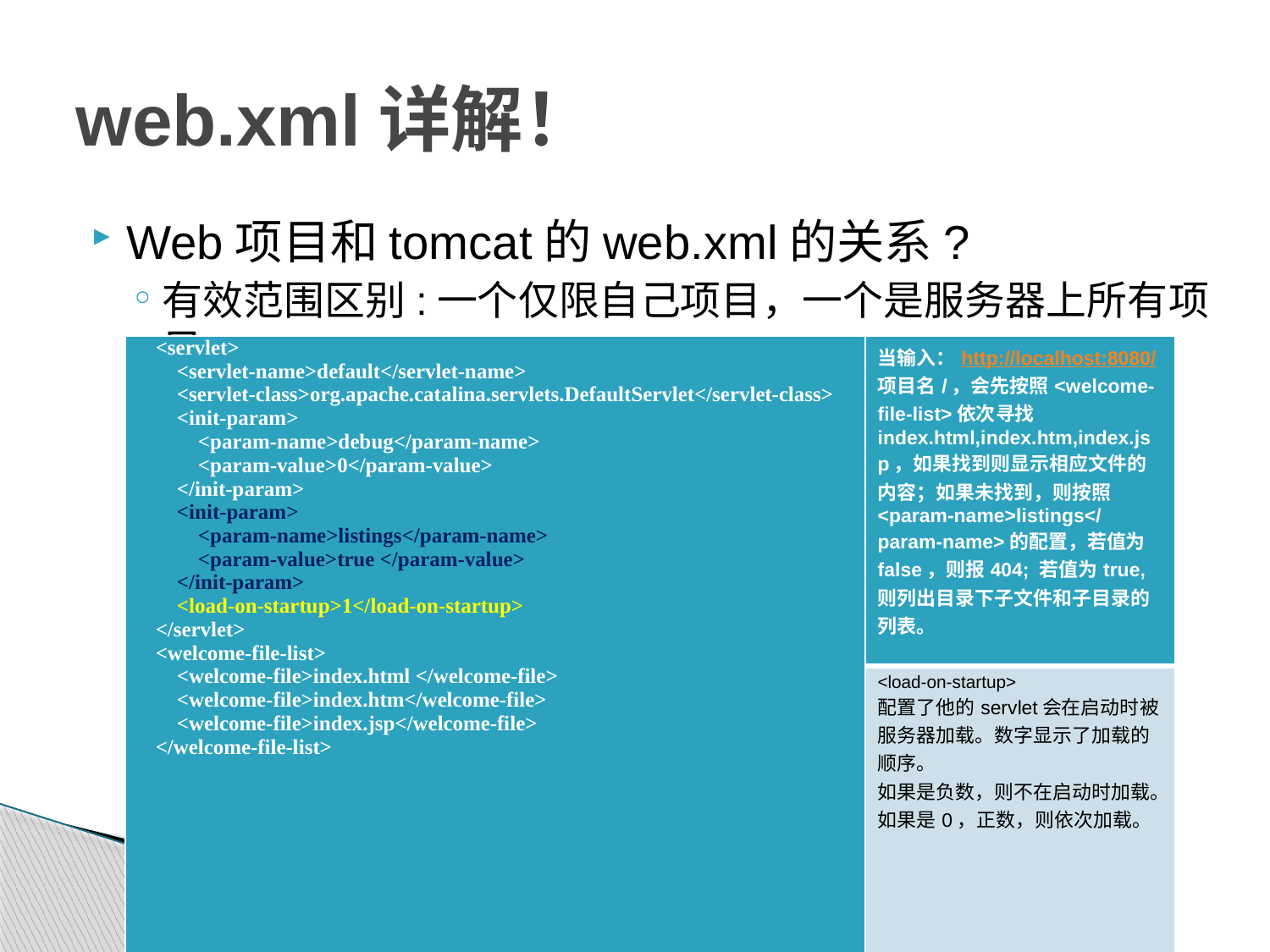

# web.xml详解！
Web项目和tomcat的web.xml的关系?
有效范围区别:一个仅限自己项目，一个是服务器上所有项目。

| <servlet> <servlet-name>default</servlet-name> <servlet-class>org.apache.catalina.servlets.DefaultServlet</servlet-class> <init-param> <param-name>debug</param-name> <param-value>0</param-value> </init-param> <init-param> <param-name>listings</param-name> <param-value>true </param-value> </init-param> <load-on-startup>1</load-on-startup> </servlet> <welcome-file-list> <welcome-file>index.html </welcome-file> <welcome-file>index.htm</welcome-file> <welcome-file>index.jsp</welcome-file> </welcome-file-list> | 当输入：http://localhost:8080/项目名/，会先按照<welcome-file-list>依次寻找index.html,index.htm,index.jsp，如果找到则显示相应文件的内容；如果未找到，则按照<param-name>listings</param-name>的配置，若值为false，则报404; 若值为true,则列出目录下子文件和子目录的列表。 |
| --- | --- |
|  | <load-on-startup> 配置了他的servlet会在启动时被服务器加载。数字显示了加载的顺序。 如果是负数，则不在启动时加载。 如果是0，正数，则依次加载。 |